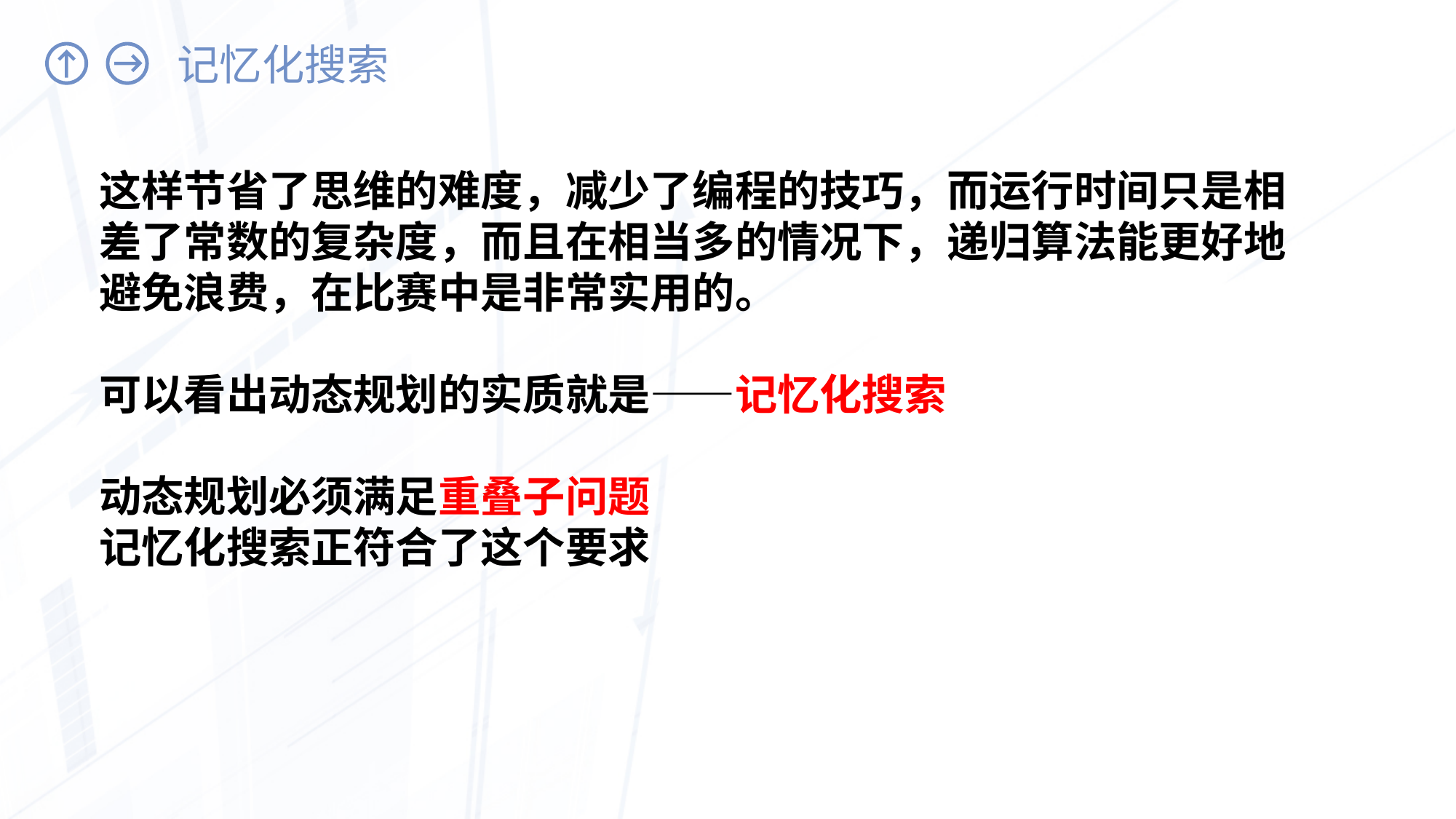

# 记忆化搜索
这样节省了思维的难度，减少了编程的技巧，而运行时间只是相差了常数的复杂度，而且在相当多的情况下，递归算法能更好地避免浪费，在比赛中是非常实用的。

可以看出动态规划的实质就是——记忆化搜索

动态规划必须满足重叠子问题
记忆化搜索正符合了这个要求